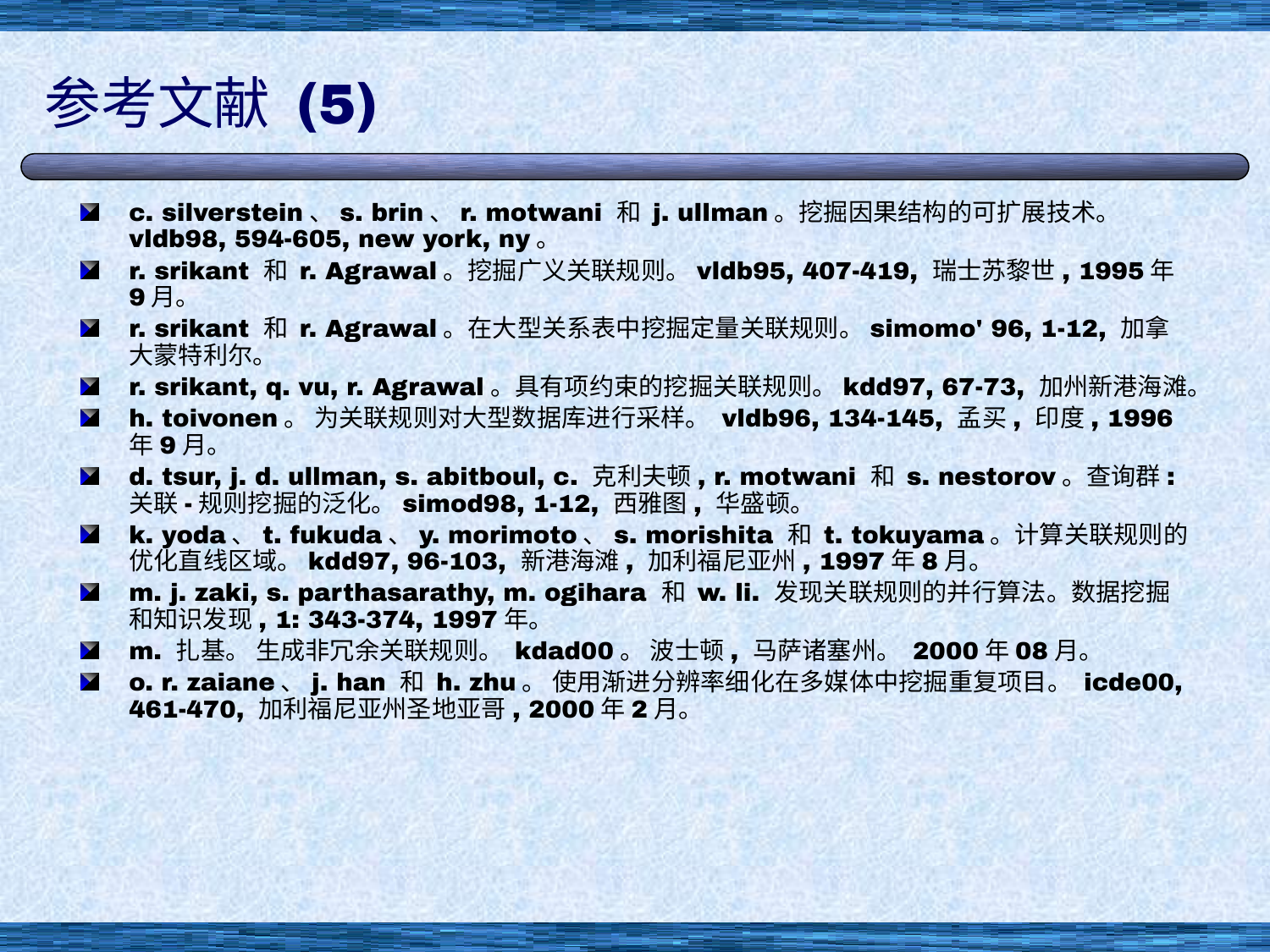

# 参考文献 (5)
c. silverstein、s. brin、r. motwani 和 j. ullman。挖掘因果结构的可扩展技术。 vldb98, 594-605, new york, ny。
r. srikant 和 r. Agrawal。挖掘广义关联规则。vldb95, 407-419, 瑞士苏黎世, 1995年9月。
r. srikant 和 r. Agrawal。在大型关系表中挖掘定量关联规则。simomo' 96, 1-12, 加拿大蒙特利尔。
r. srikant, q. vu, r. Agrawal。具有项约束的挖掘关联规则。kdd97, 67-73, 加州新港海滩。
h. toivonen。 为关联规则对大型数据库进行采样。 vldb96, 134-145, 孟买, 印度, 1996年9月。
d. tsur, j. d. ullman, s. abitboul, c. 克利夫顿, r. motwani 和 s. nestorov。查询群: 关联-规则挖掘的泛化。simod98, 1-12, 西雅图, 华盛顿。
k. yoda、t. fukuda、y. morimoto、s. morishita 和 t. tokuyama。计算关联规则的优化直线区域。kdd97, 96-103, 新港海滩, 加利福尼亚州, 1997年8月。
m. j. zaki, s. parthasarathy, m. ogihara 和 w. li. 发现关联规则的并行算法。数据挖掘和知识发现, 1: 343-374, 1997年。
m. 扎基。 生成非冗余关联规则。 kdad00。 波士顿, 马萨诸塞州。 2000年08月。
o. r. zaiane、j. han 和 h. zhu。 使用渐进分辨率细化在多媒体中挖掘重复项目。 icde00, 461-470, 加利福尼亚州圣地亚哥, 2000年2月。